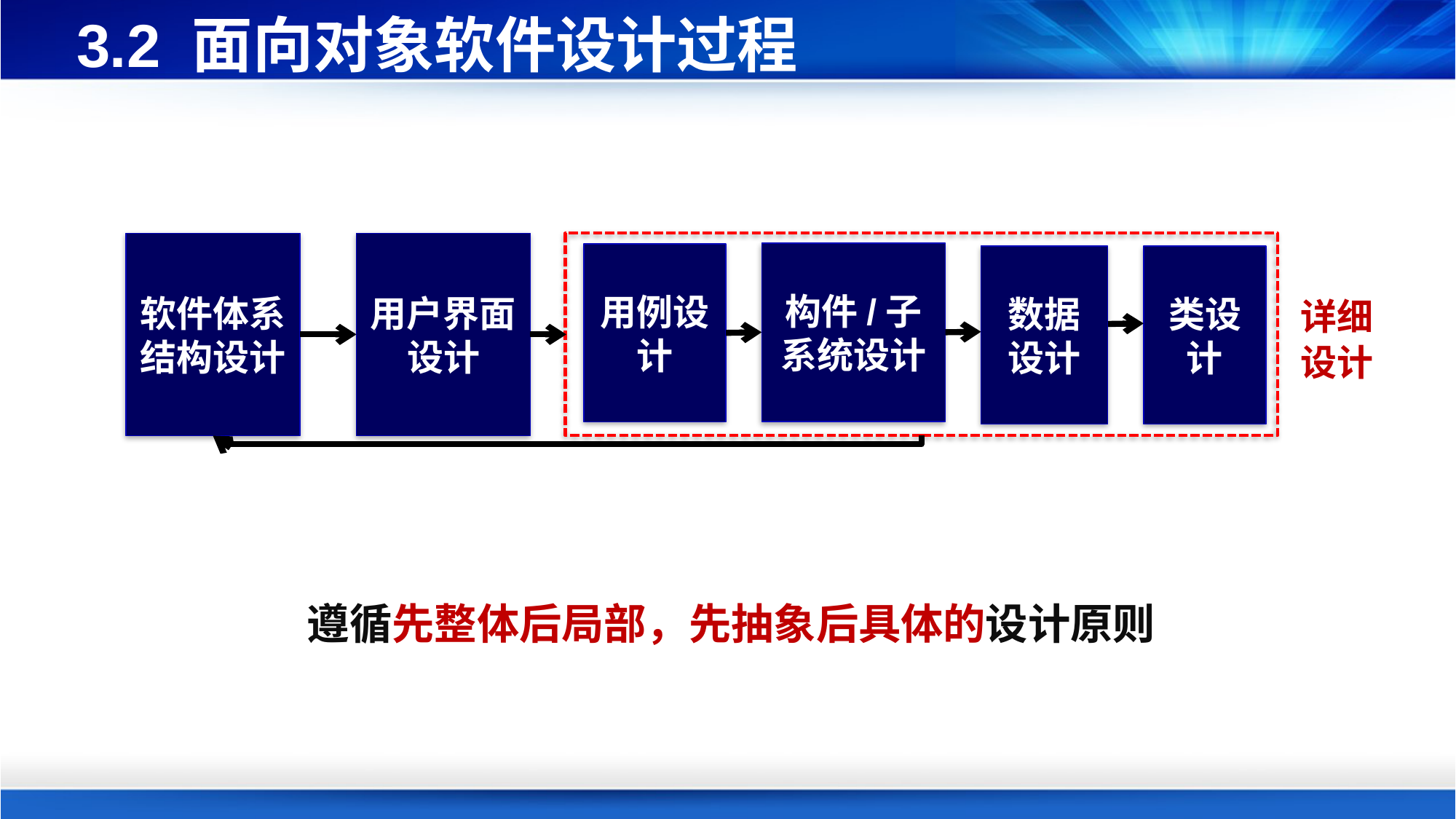

# 3.2 面向对象软件设计过程
用户界面设计
软件体系结构设计

构件/子系统设计
用例设计
数据设计
类设计
详细设计
遵循先整体后局部，先抽象后具体的设计原则